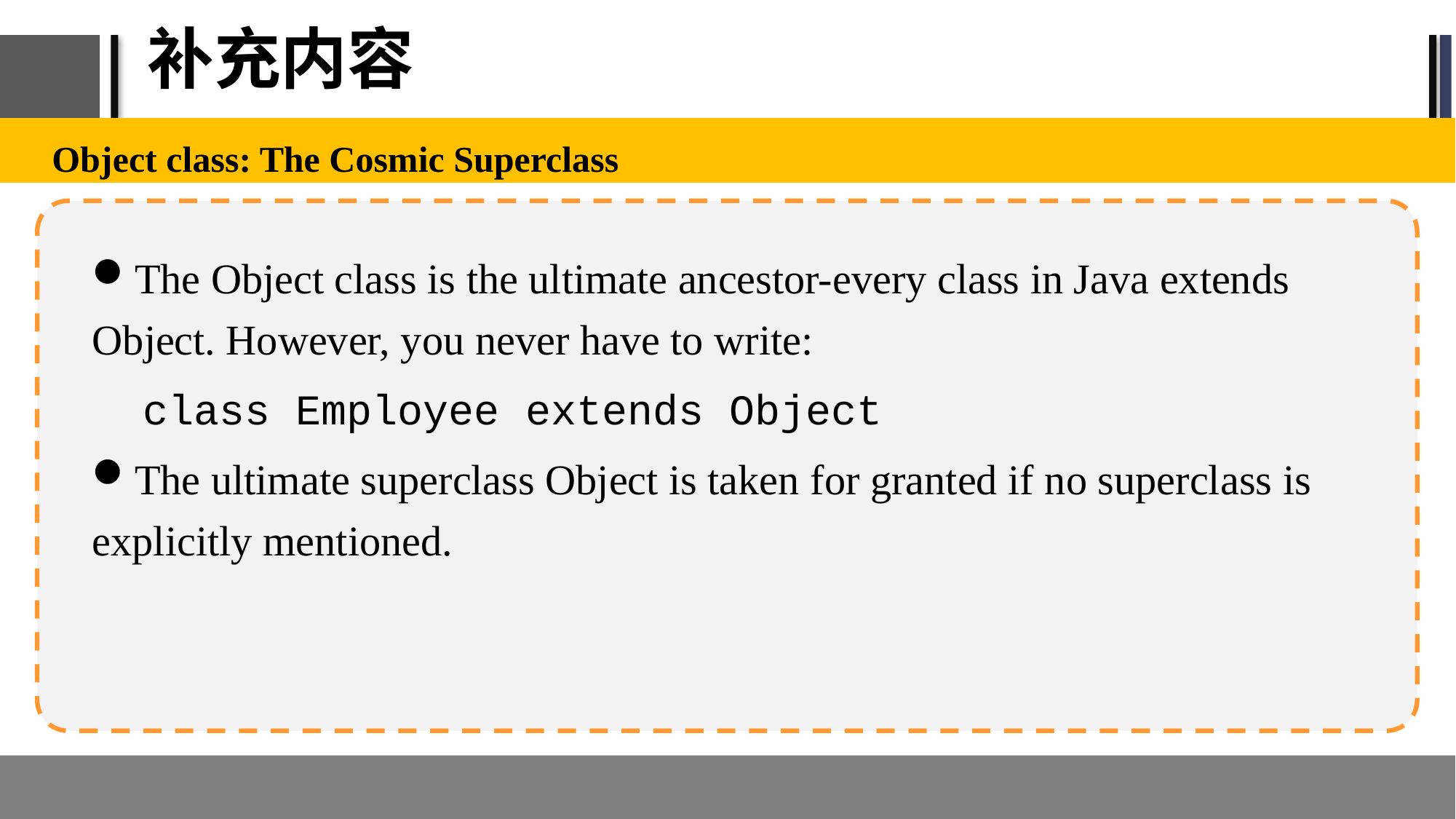

# 补充内容

Object class: The Cosmic Superclass

The Object class is the ultimate ancestor-every class in Java extends Object. However, you never have to write:
  class Employee extends Object
The ultimate superclass Object is taken for granted if no superclass is explicitly mentioned.